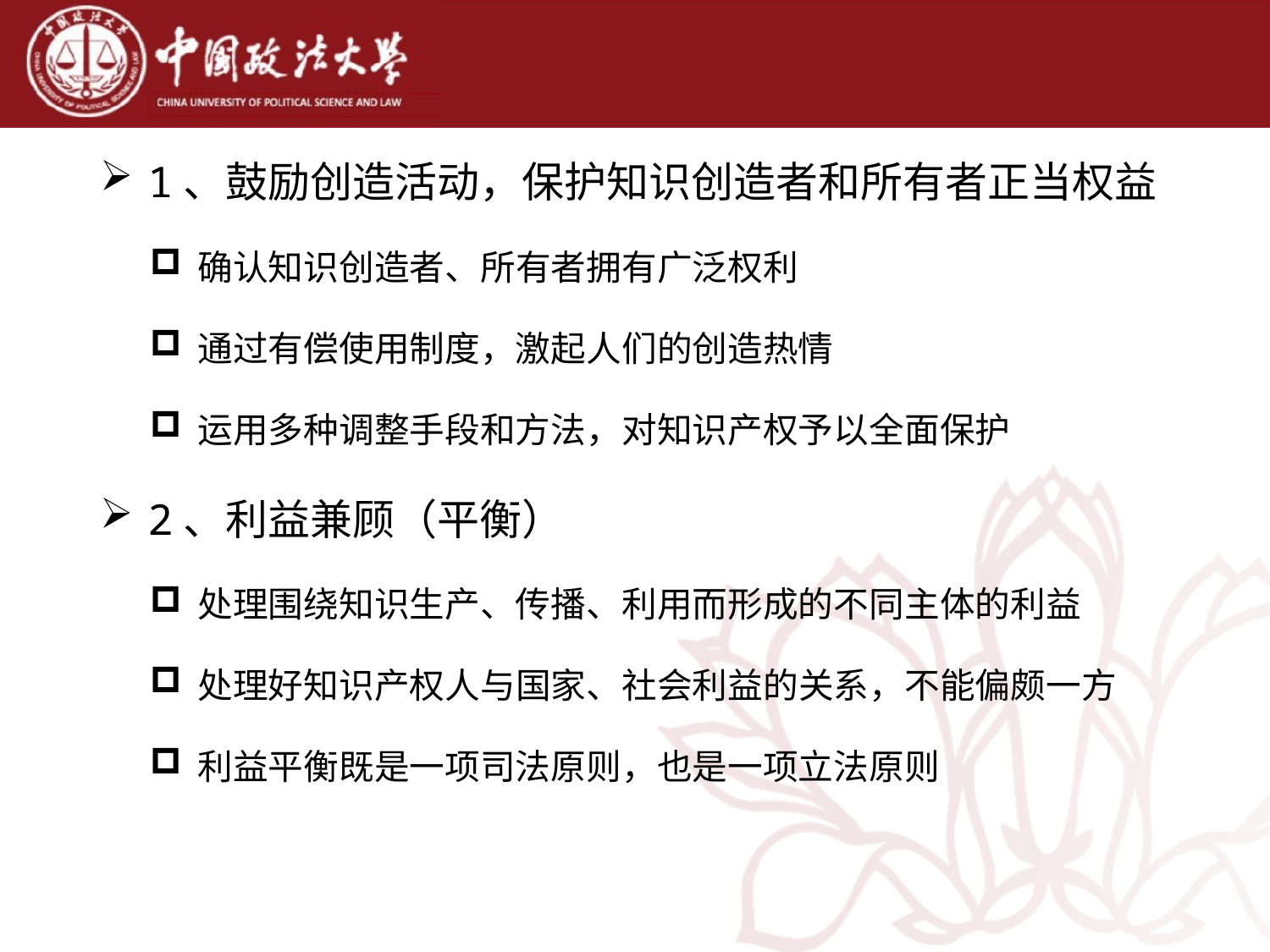

1、鼓励创造活动，保护知识创造者和所有者正当权益
确认知识创造者、所有者拥有广泛权利
通过有偿使用制度，激起人们的创造热情
运用多种调整手段和方法，对知识产权予以全面保护
2、利益兼顾（平衡）
处理围绕知识生产、传播、利用而形成的不同主体的利益
处理好知识产权人与国家、社会利益的关系，不能偏颇一方
利益平衡既是一项司法原则，也是一项立法原则